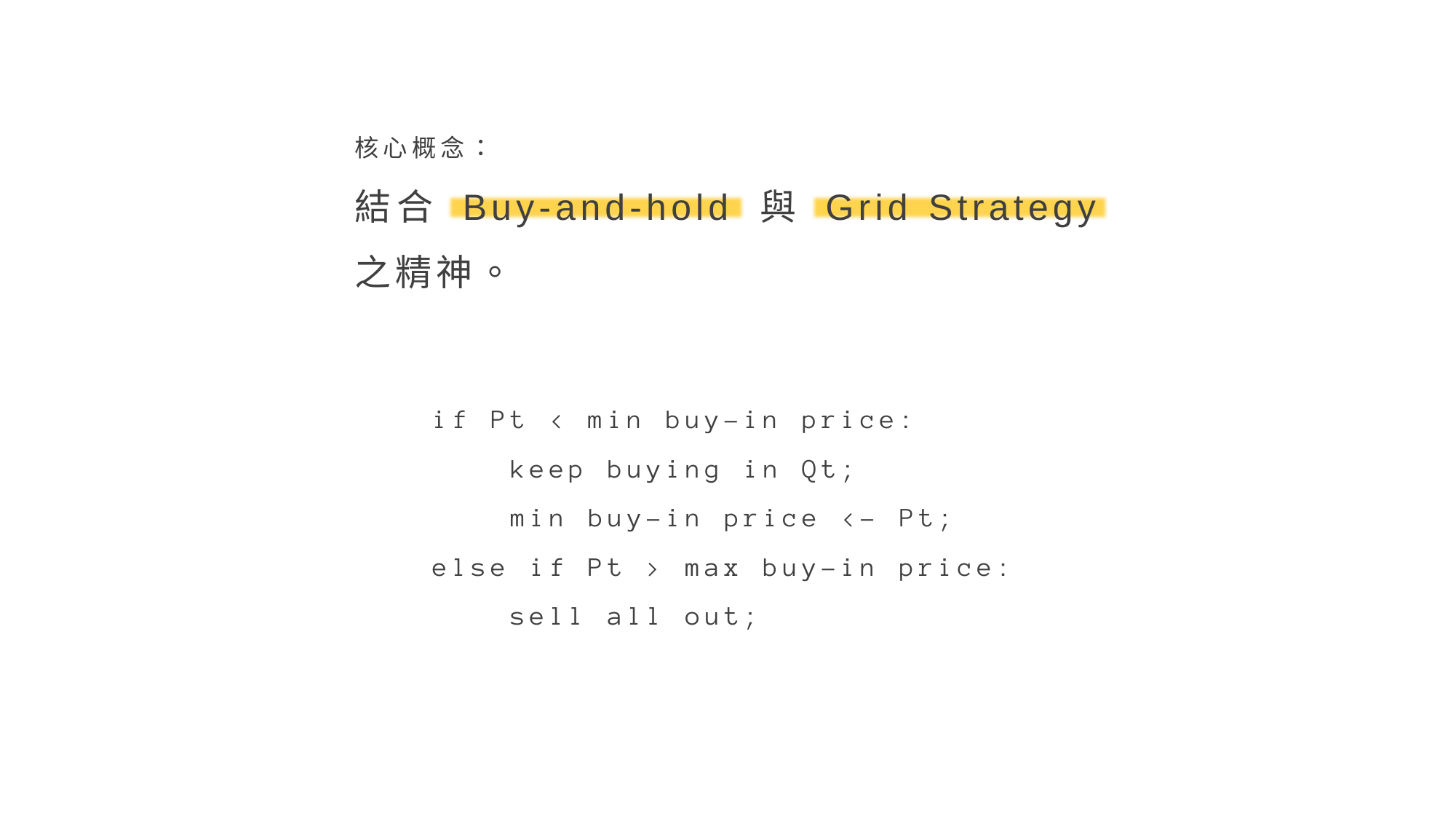

核心概念：
結合 Buy-and-hold 與 Grid Strategy 之精神。

if Pt < min buy-in price:
    keep buying in Qt;
    min buy-in price <- Pt;
else if Pt > max buy-in price:
    sell all out;